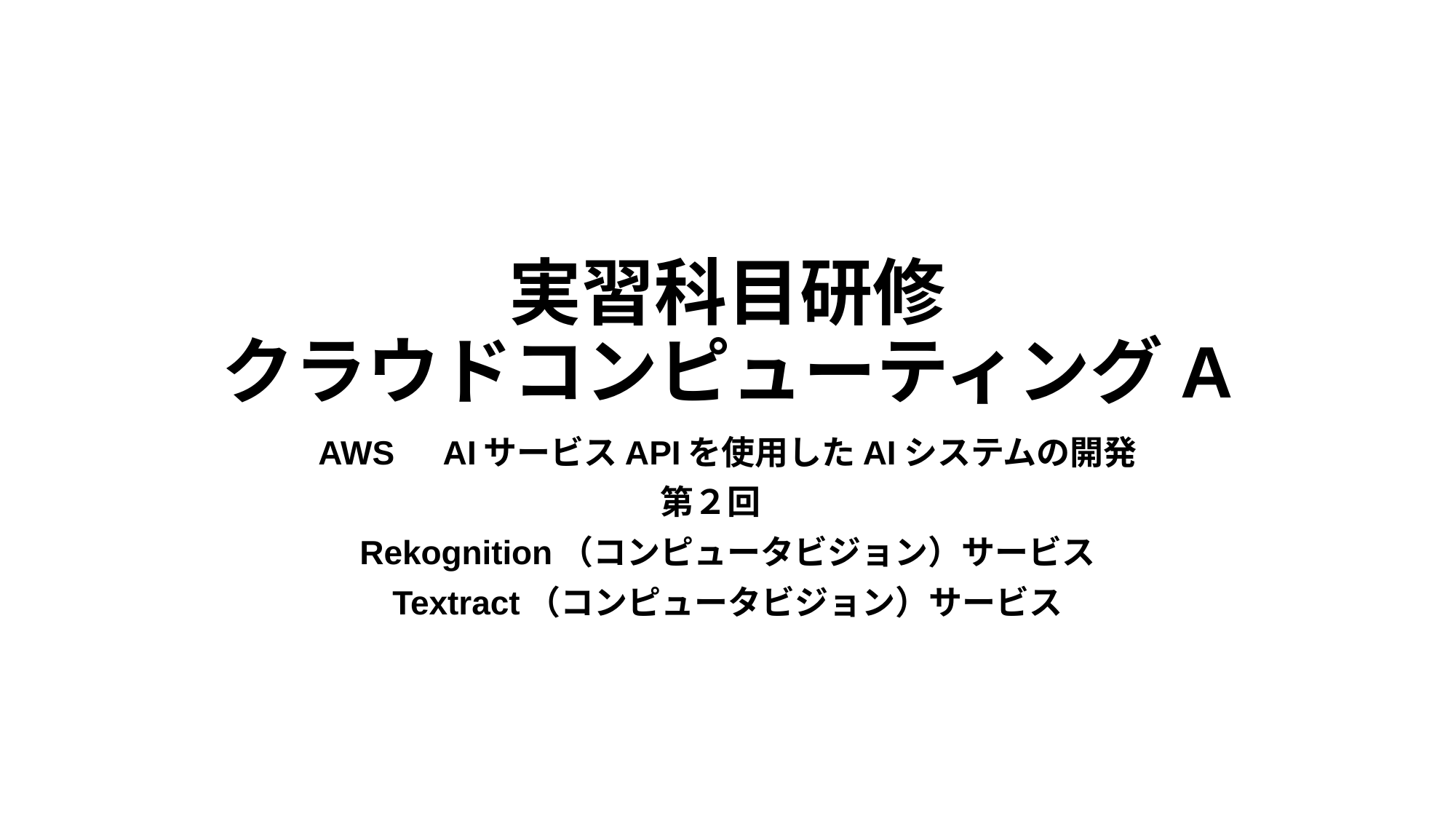

# 実習科目研修 クラウドコンピューティングA
AWS　AIサービスAPIを使用したAIシステムの開発
第２回
Rekognition（コンピュータビジョン）サービス
Textract（コンピュータビジョン）サービス